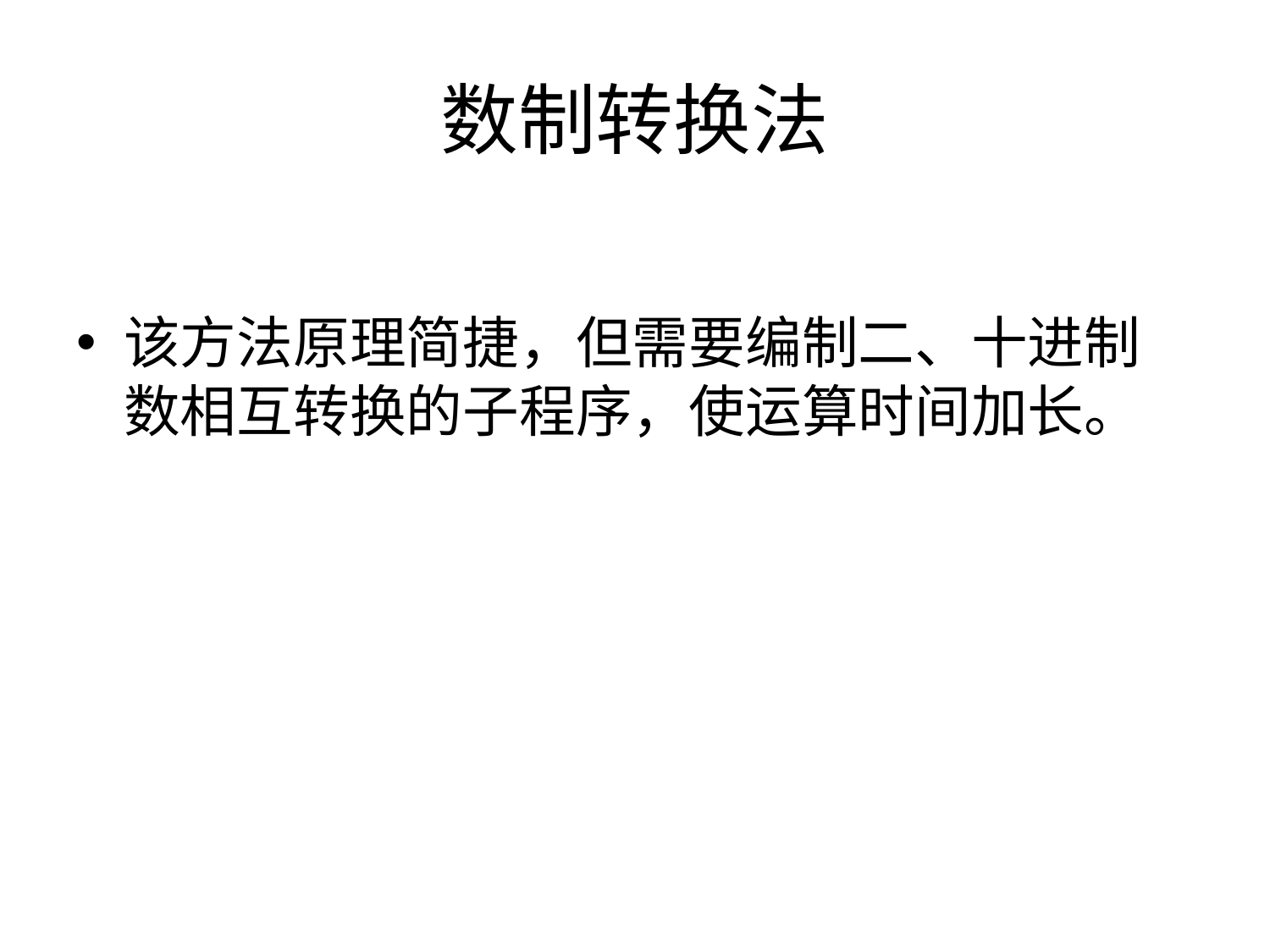

# 数制转换法

该方法原理简捷，但需要编制二、十进制数相互转换的子程序，使运算时间加长。